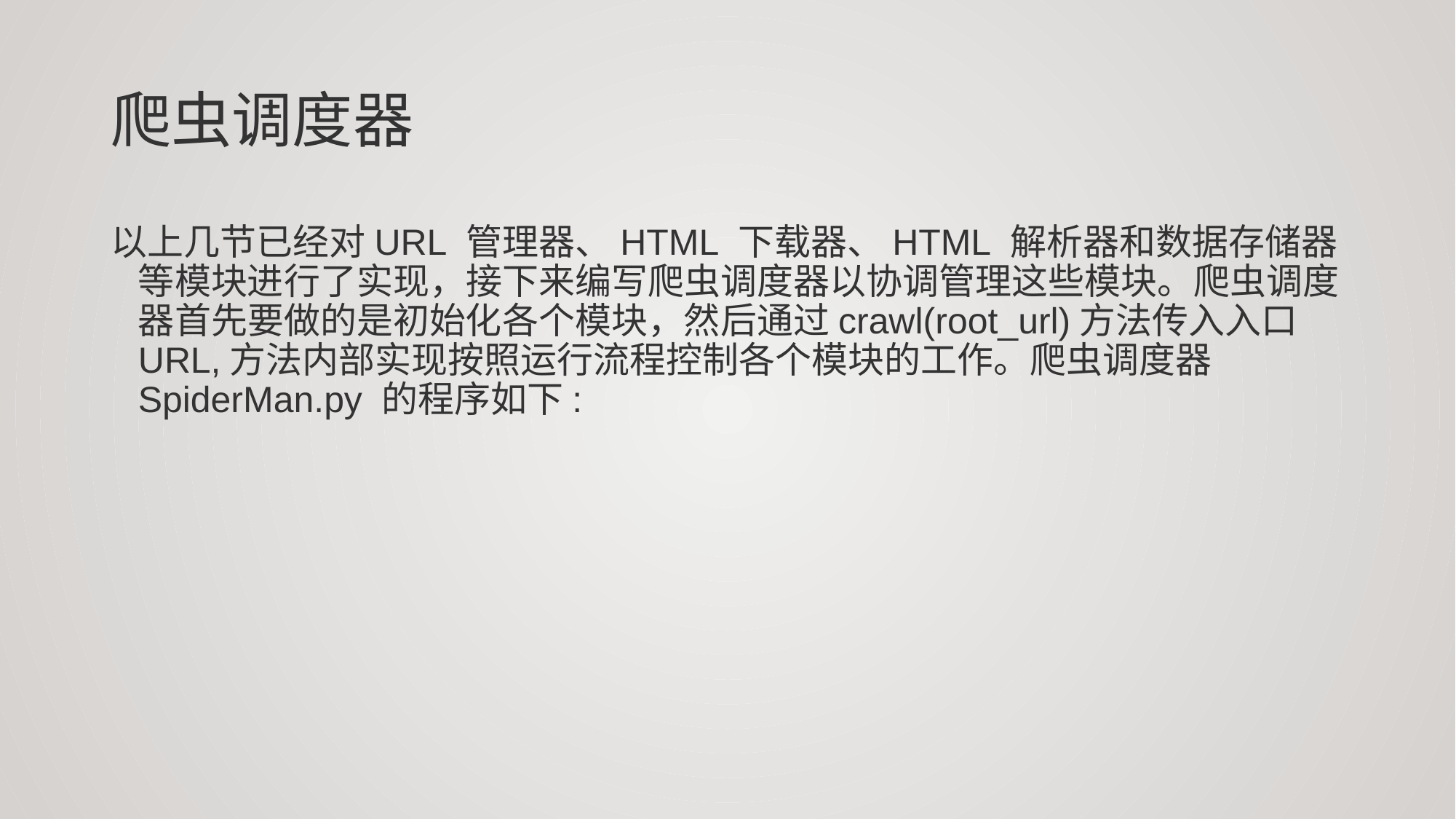

# 爬虫调度器
以上几节已经对URL 管理器、HTML 下载器、HTML 解析器和数据存储器等模块进行了实现，接下来编写爬虫调度器以协调管理这些模块。爬虫调度器首先要做的是初始化各个模块，然后通过crawl(root_url)方法传入入口URL,方法内部实现按照运行流程控制各个模块的工作。爬虫调度器SpiderMan.py 的程序如下: